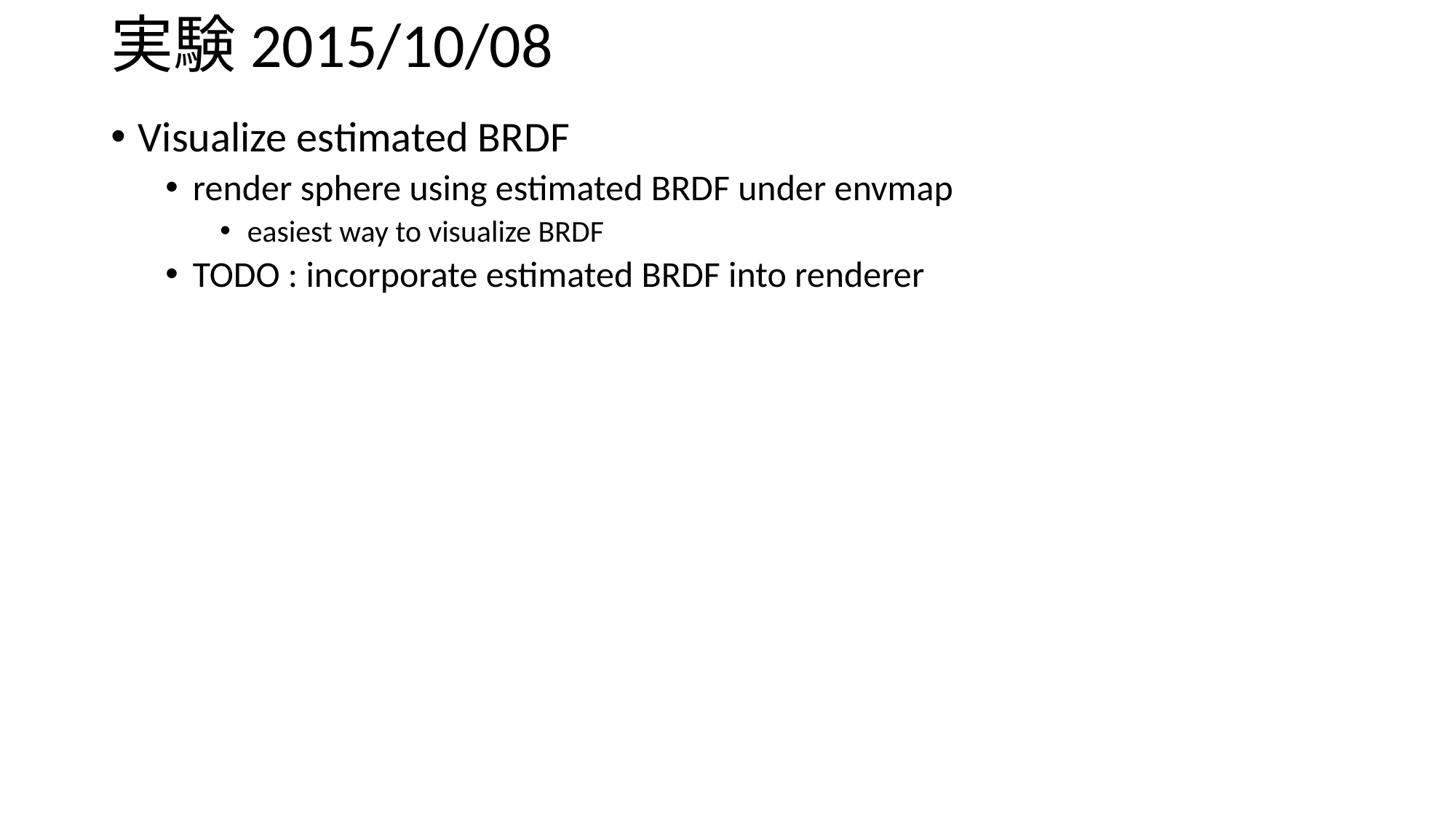

# 実験2015/10/08
Visualize estimated BRDF
render sphere using estimated BRDF under envmap
easiest way to visualize BRDF
TODO : incorporate estimated BRDF into renderer